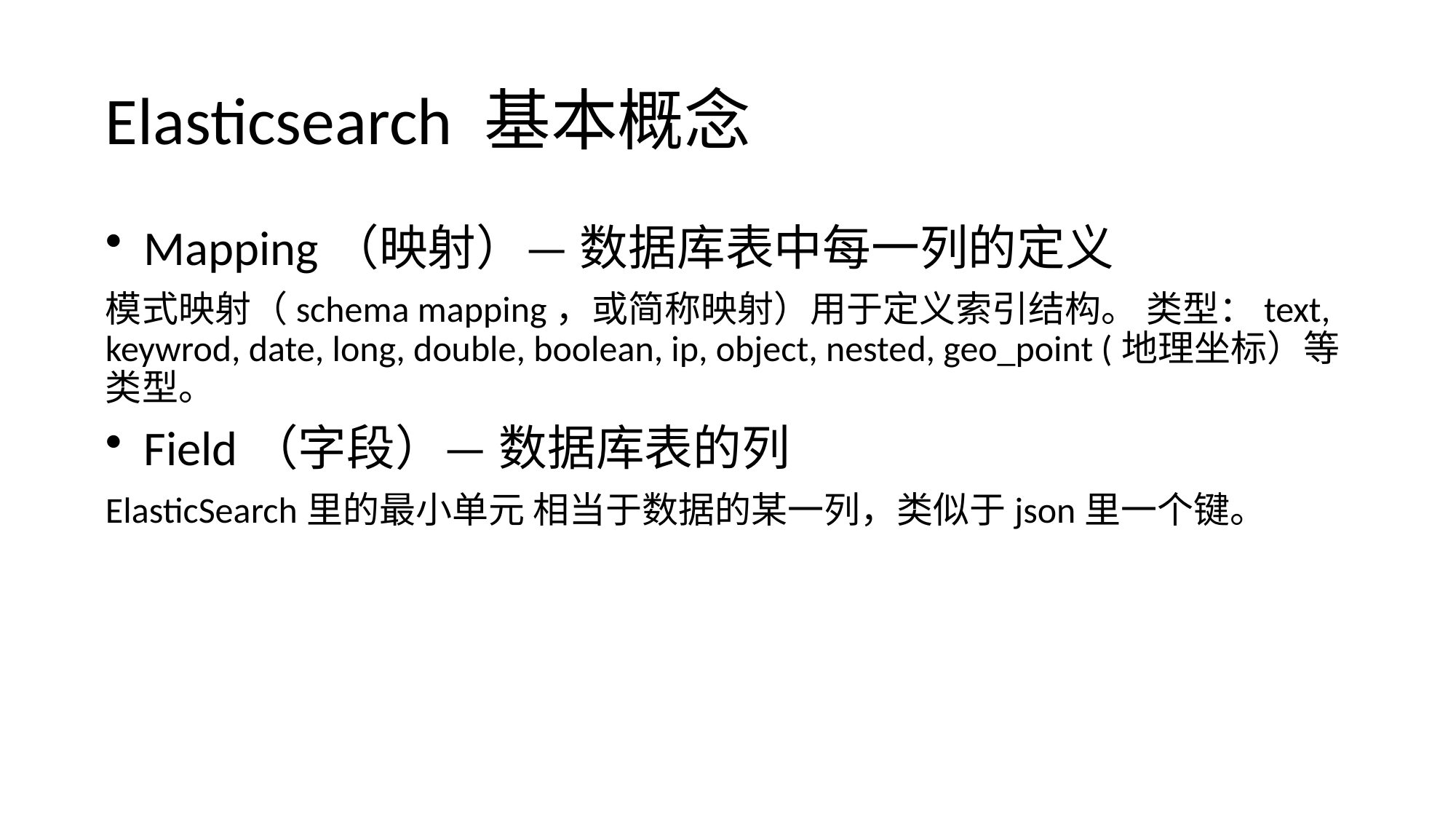

# Elasticsearch 基本概念
Mapping（映射）— 数据库表中每一列的定义
模式映射（schema mapping，或简称映射）用于定义索引结构。 类型：text, keywrod, date, long, double, boolean, ip, object, nested, geo_point (地理坐标）等类型。
Field（字段）— 数据库表的列
ElasticSearch里的最小单元 相当于数据的某一列，类似于json里一个键。